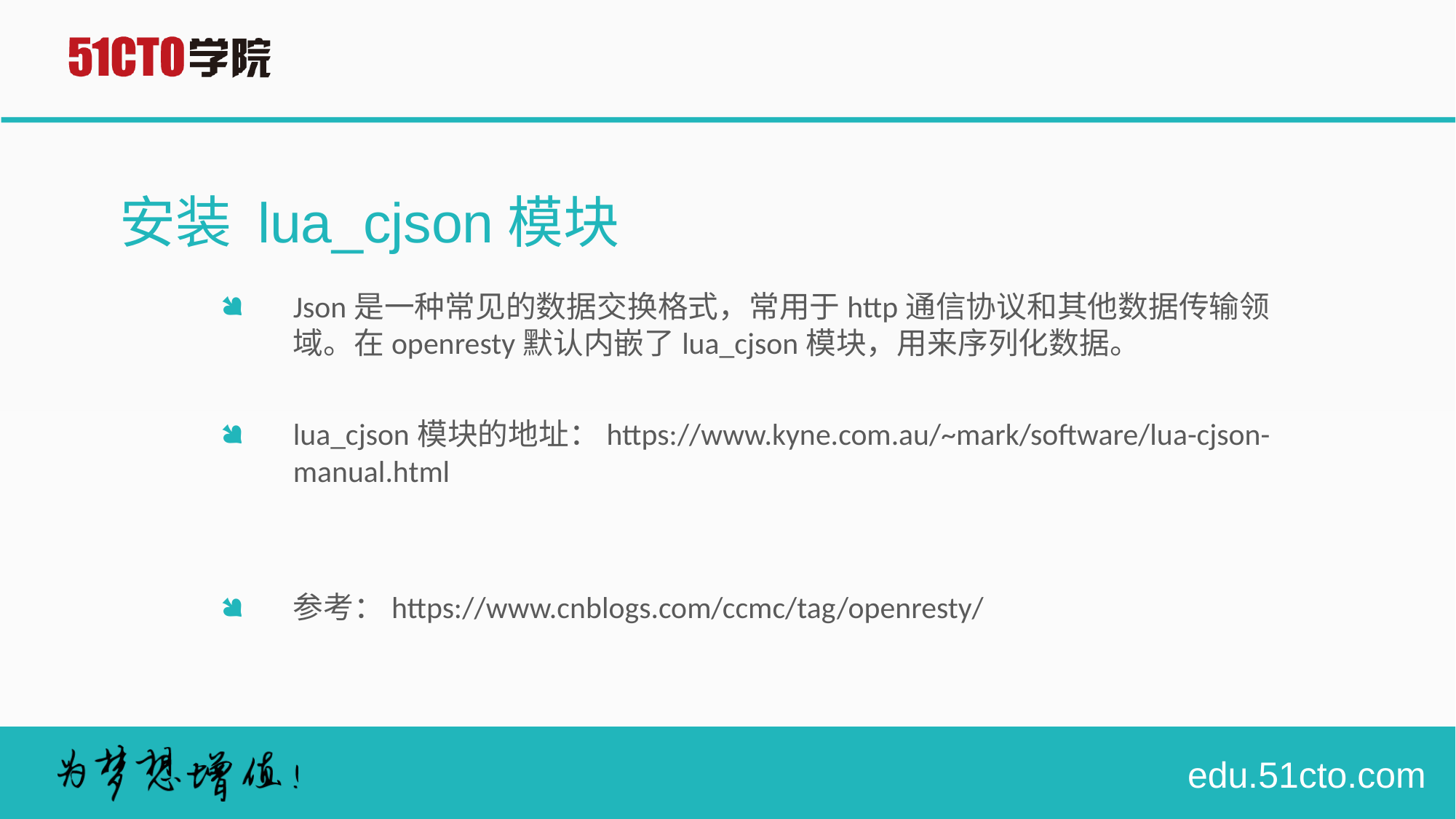

# 安装 lua_cjson模块
Json是一种常见的数据交换格式，常用于http通信协议和其他数据传输领域。在openresty默认内嵌了lua_cjson模块，用来序列化数据。

lua_cjson模块的地址：https://www.kyne.com.au/~mark/software/lua-cjson-manual.html

参考：https://www.cnblogs.com/ccmc/tag/openresty/